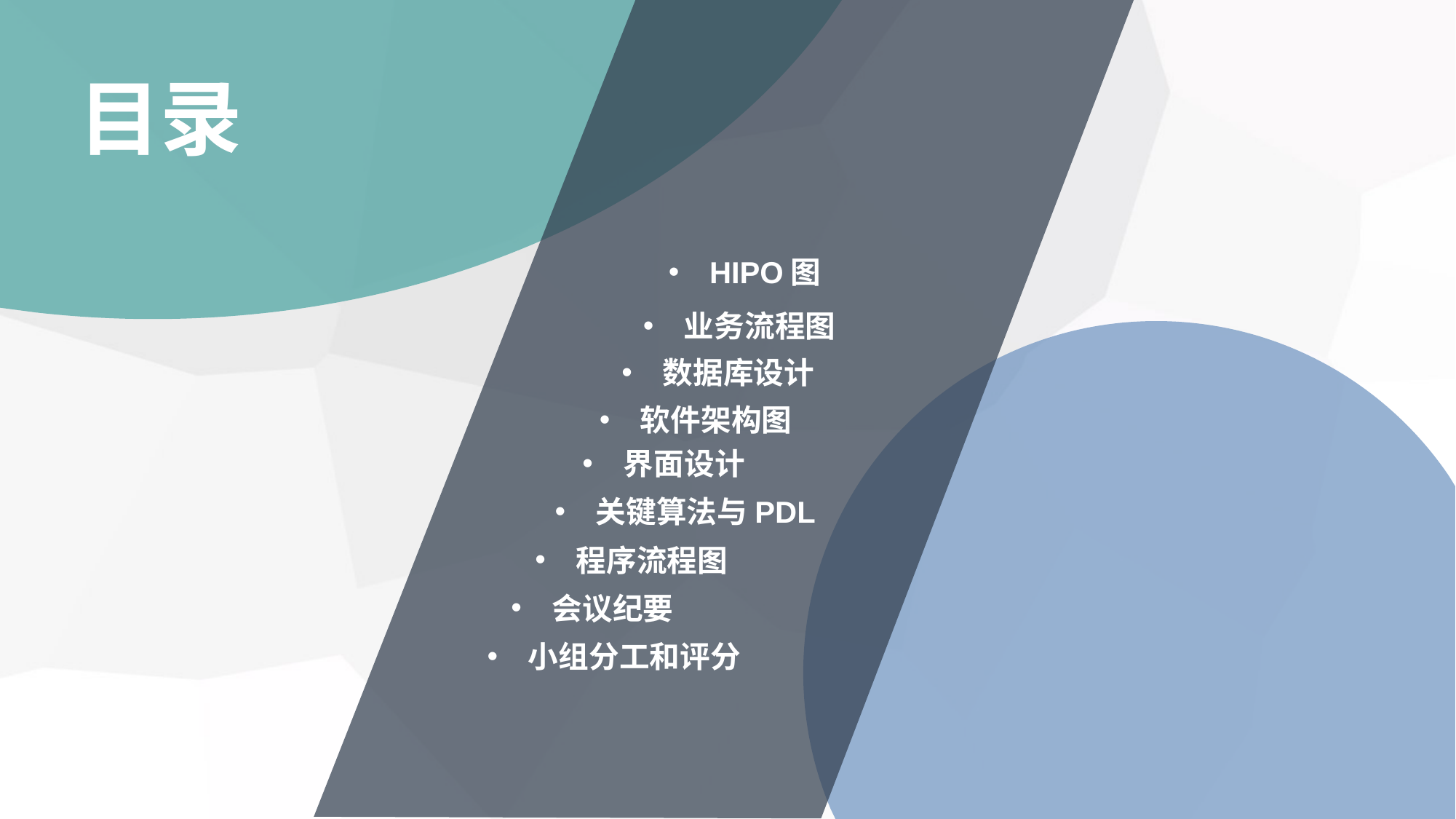

目录
HIPO图
业务流程图

数据库设计
软件架构图
界面设计
关键算法与PDL

程序流程图
会议纪要
小组分工和评分